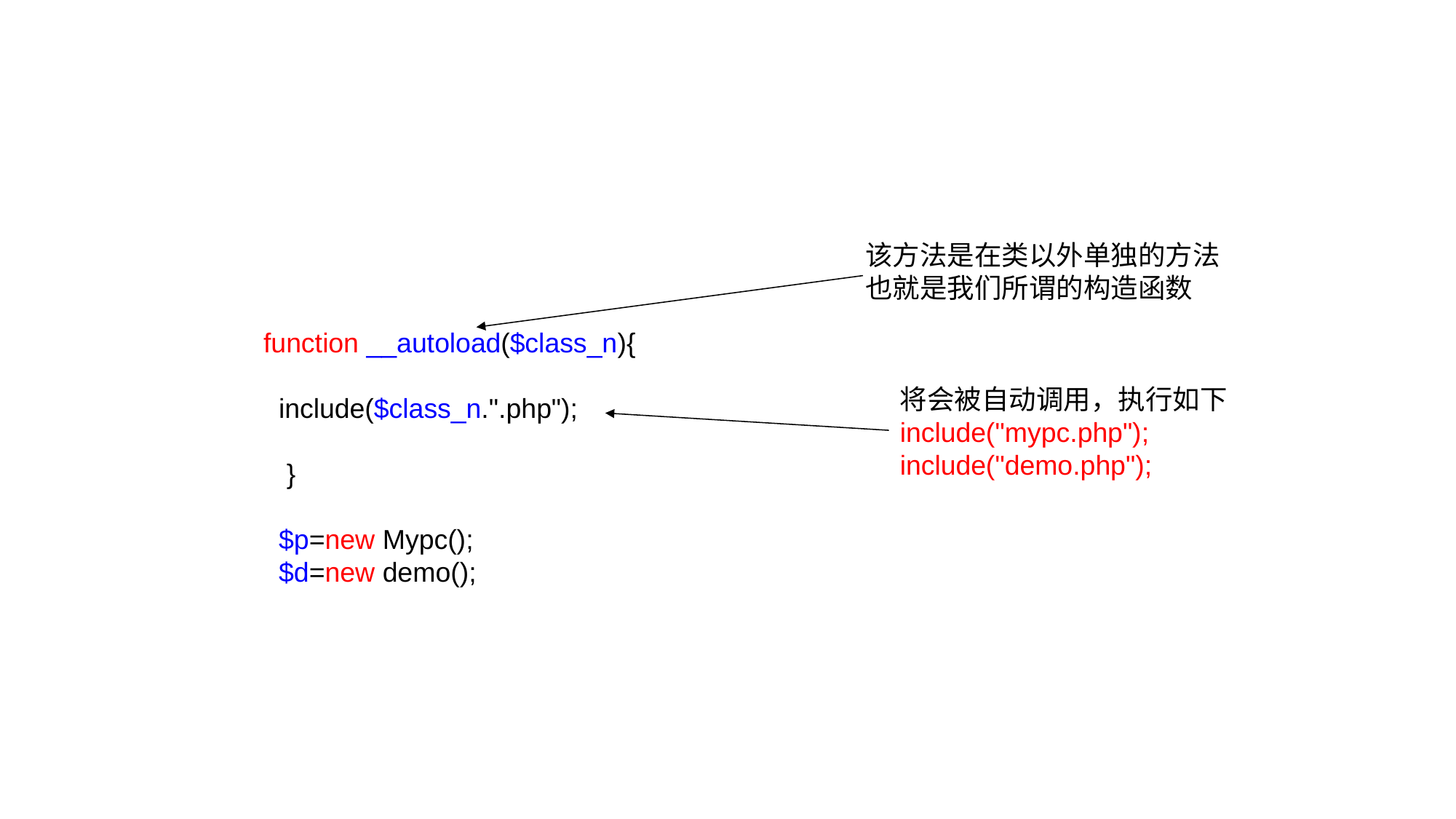

该方法是在类以外单独的方法
也就是我们所谓的构造函数

function __autoload($class_n){

  include($class_n.".php");

   }

  $p=new Mypc();
  $d=new demo();
将会被自动调用，执行如下
include("mypc.php");
include("demo.php");